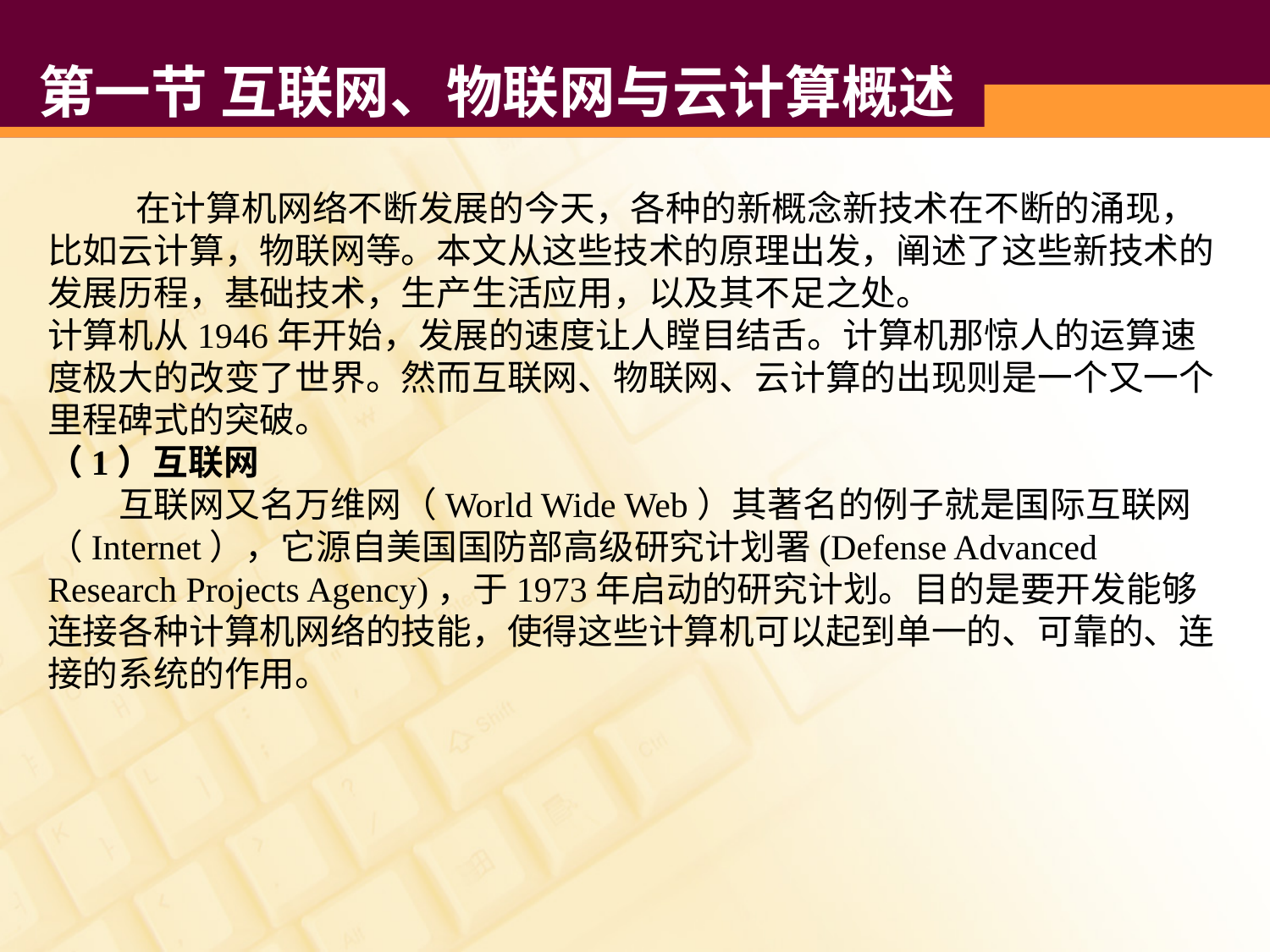

# 第一节 互联网、物联网与云计算概述
        在计算机网络不断发展的今天，各种的新概念新技术在不断的涌现，比如云计算，物联网等。本文从这些技术的原理出发，阐述了这些新技术的发展历程，基础技术，生产生活应用，以及其不足之处。
计算机从1946年开始，发展的速度让人瞠目结舌。计算机那惊人的运算速度极大的改变了世界。然而互联网、物联网、云计算的出现则是一个又一个里程碑式的突破。
（1）互联网
        互联网又名万维网（World Wide Web）其著名的例子就是国际互联网（Internet），它源自美国国防部高级研究计划署(Defense Advanced Research Projects Agency)，于1973年启动的研究计划。目的是要开发能够连接各种计算机网络的技能，使得这些计算机可以起到单一的、可靠的、连接的系统的作用。